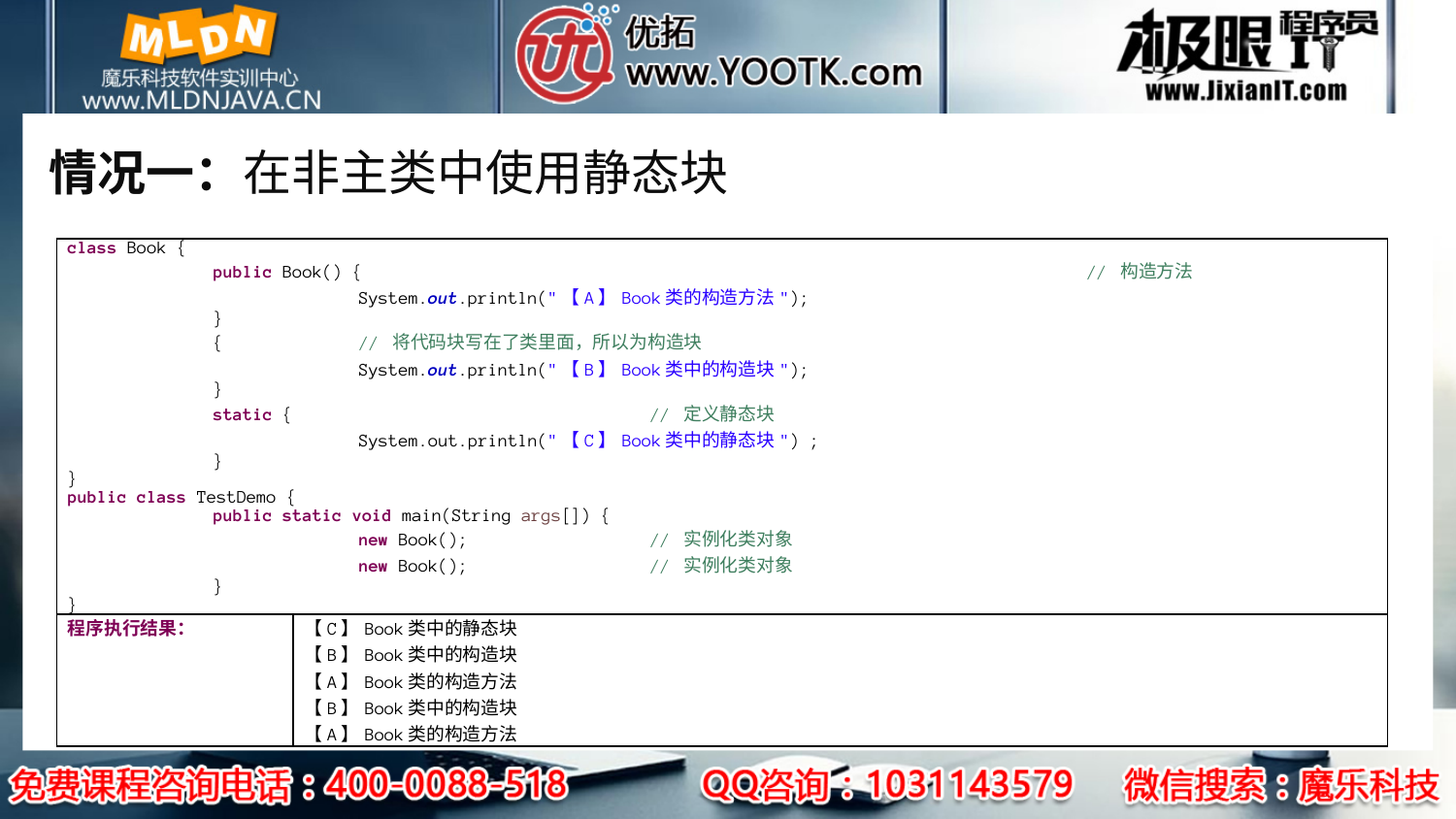

# 情况一：在非主类中使用静态块
| class Book { public Book() { // 构造方法 System.out.println("【A】Book类的构造方法"); } { // 将代码块写在了类里面，所以为构造块 System.out.println("【B】Book类中的构造块"); } static { // 定义静态块 System.out.println("【C】Book类中的静态块") ; } } public class TestDemo { public static void main(String args[]) { new Book(); // 实例化类对象 new Book(); // 实例化类对象 } } |  |
| --- | --- |
| 程序执行结果： | 【C】Book类中的静态块 【B】Book类中的构造块 【A】Book类的构造方法 【B】Book类中的构造块 【A】Book类的构造方法 |